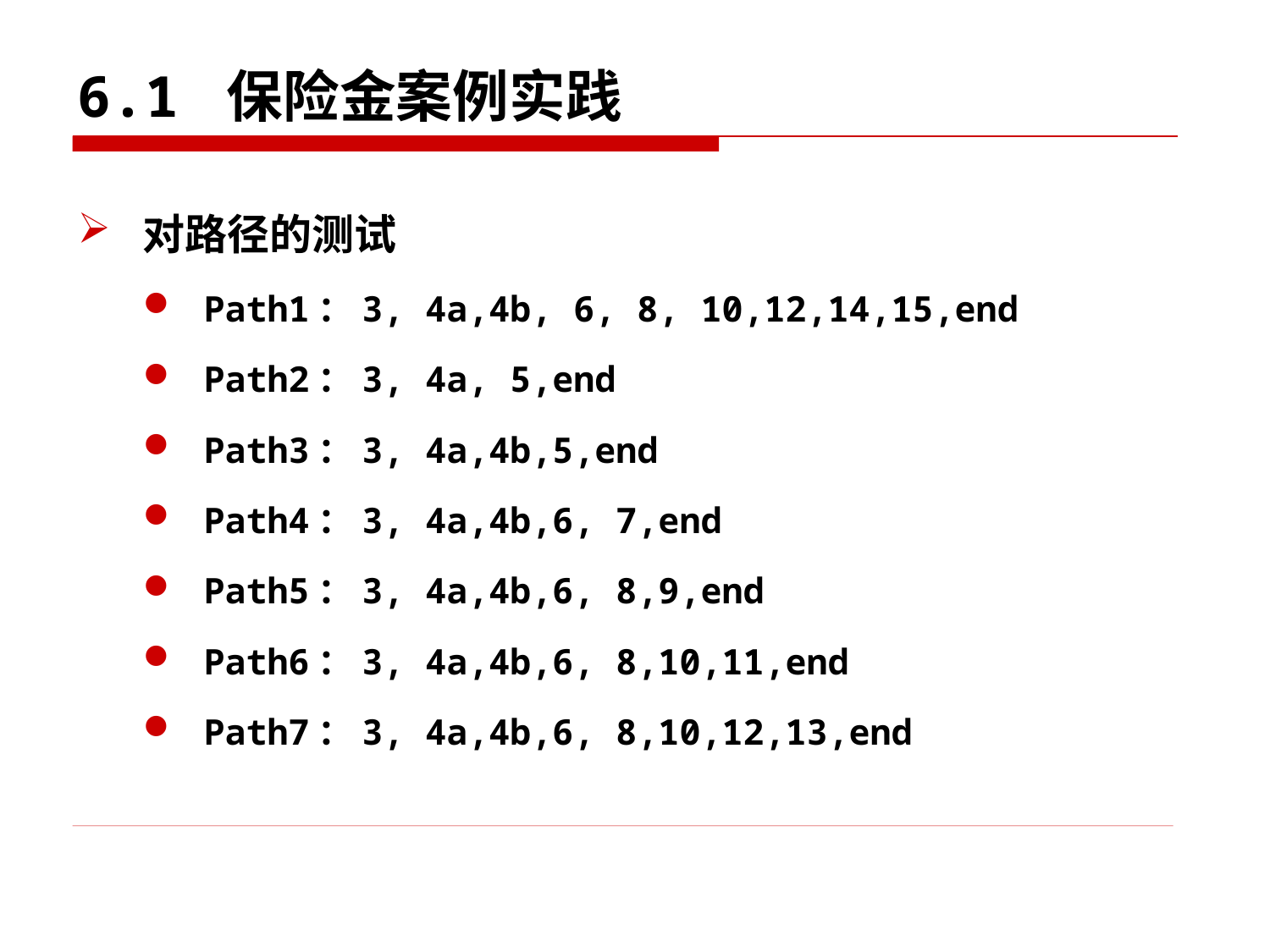

6.1 保险金案例实践
对路径的测试
Path1：3, 4a,4b, 6, 8, 10,12,14,15,end
Path2：3, 4a, 5,end
Path3：3, 4a,4b,5,end
Path4：3, 4a,4b,6, 7,end
Path5：3, 4a,4b,6, 8,9,end
Path6：3, 4a,4b,6, 8,10,11,end
Path7：3, 4a,4b,6, 8,10,12,13,end